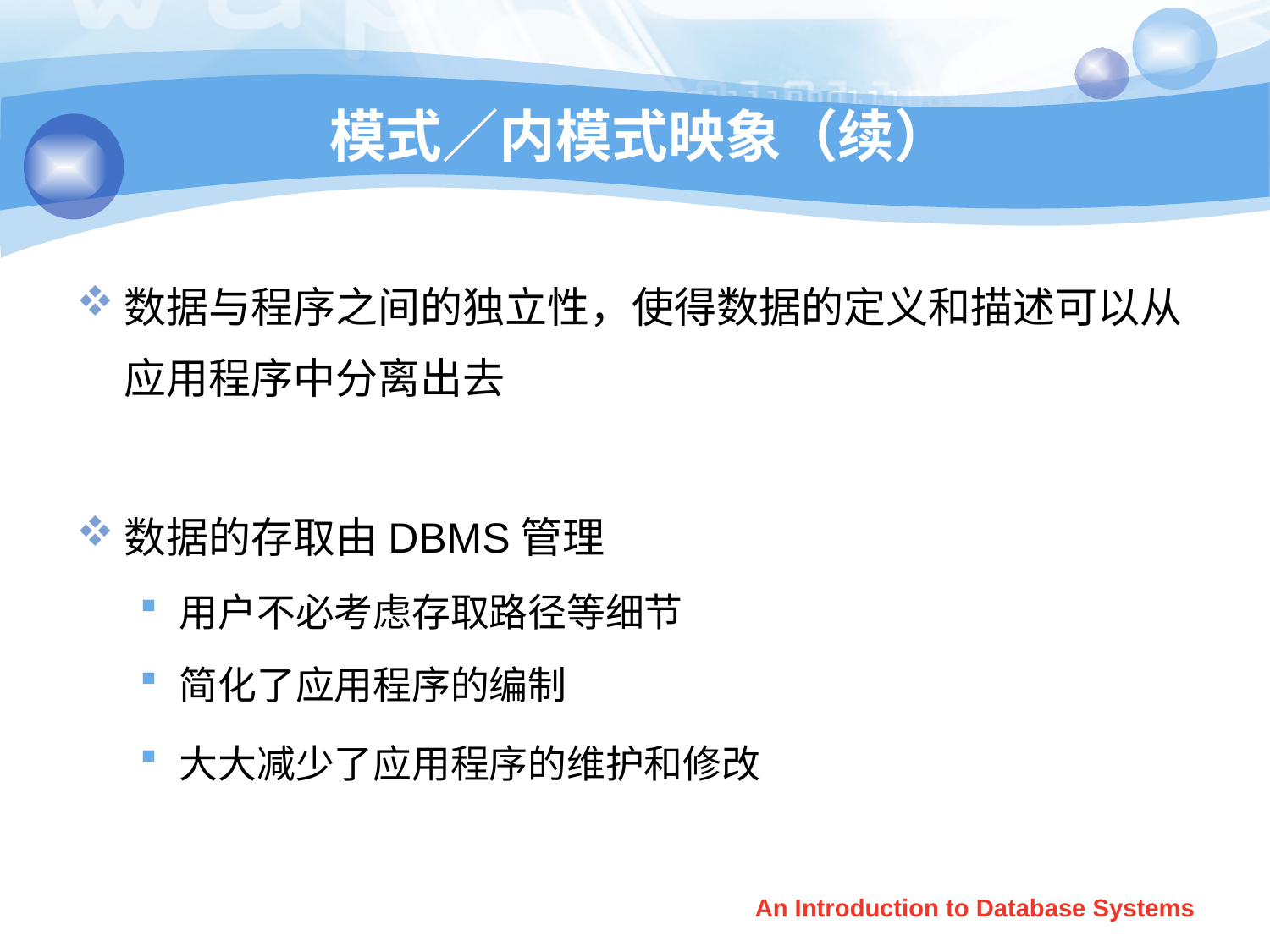

# 模式／内模式映象（续）
数据与程序之间的独立性，使得数据的定义和描述可以从应用程序中分离出去

数据的存取由DBMS管理
用户不必考虑存取路径等细节
简化了应用程序的编制
大大减少了应用程序的维护和修改
An Introduction to Database Systems